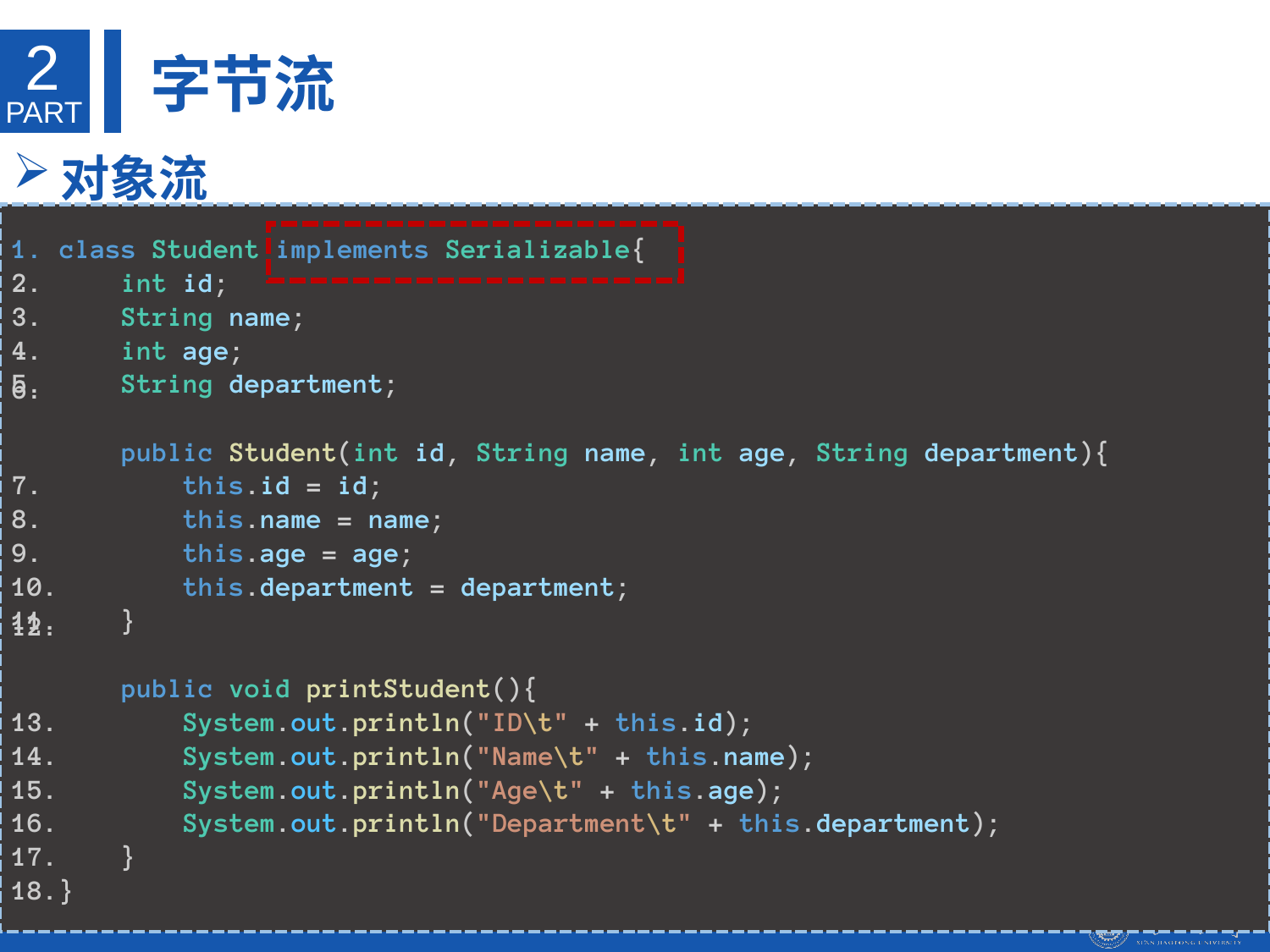

2
字节流
PART
对象流
class Student implements Serializable{
    int id;
    String name;
    int age;
    String department;
    public Student(int id, String name, int age, String department){
        this.id = id;
        this.name = name;
        this.age = age;
        this.department = department;
    }
    public void printStudent(){
        System.out.println("ID\t" + this.id);
        System.out.println("Name\t" + this.name);
        System.out.println("Age\t" + this.age);
        System.out.println("Department\t" + this.department);
    }
}